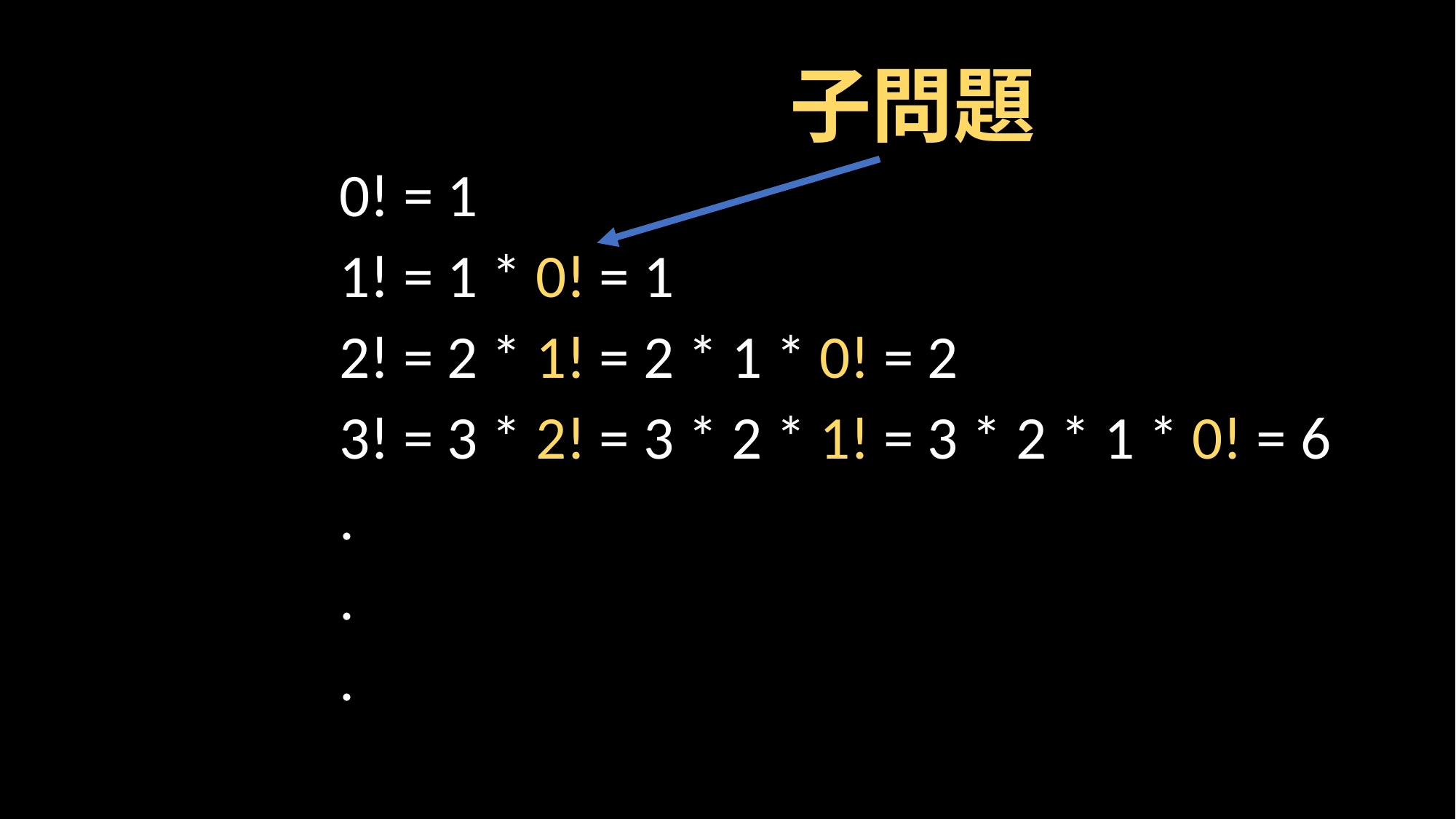

子問題
0! = 1
1! = 1 * 0! = 1
2! = 2 * 1! = 2 * 1 * 0! = 2
3! = 3 * 2! = 3 * 2 * 1! = 3 * 2 * 1 * 0! = 6
.
.
.